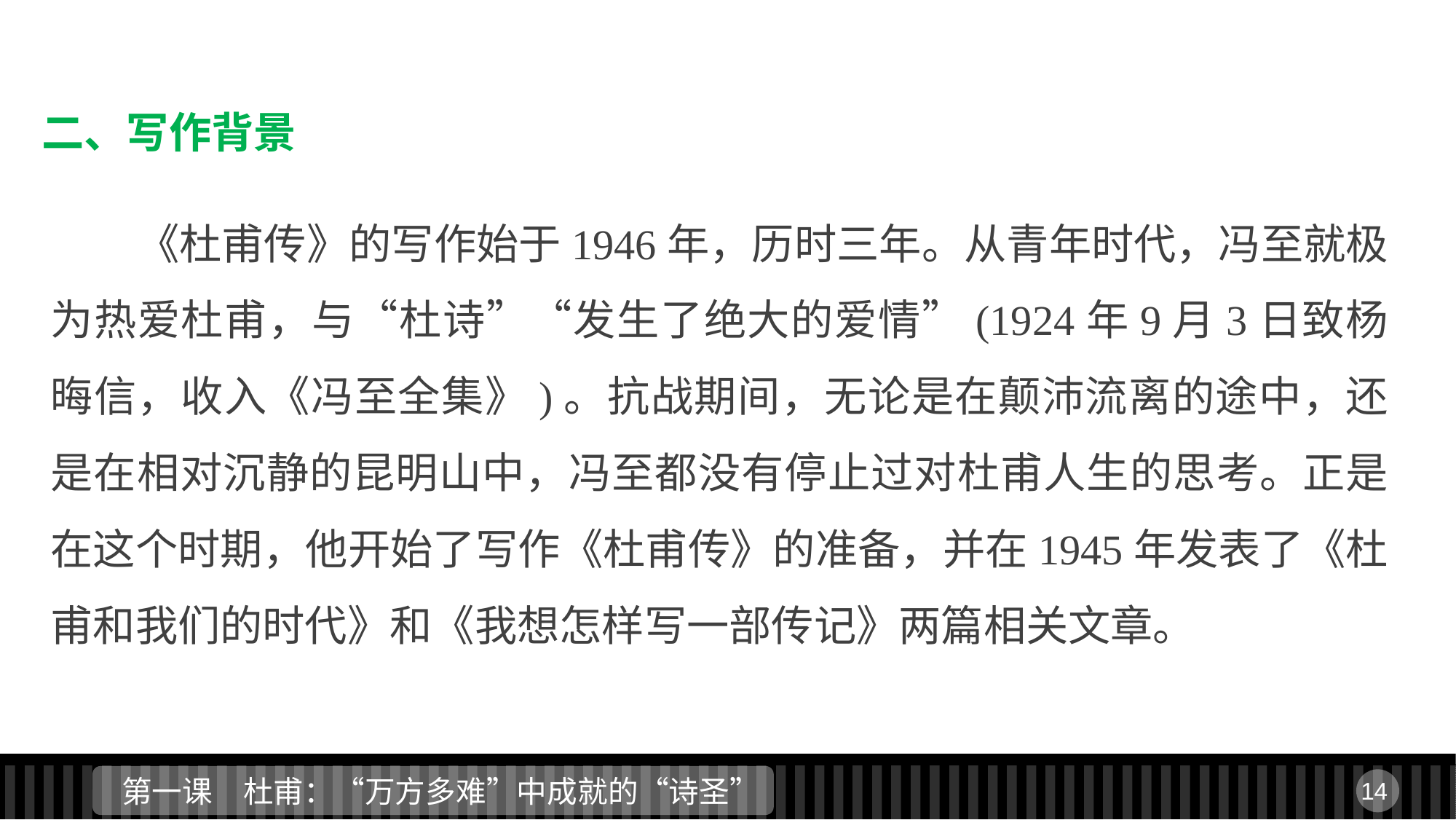

二、写作背景
        《杜甫传》的写作始于1946年，历时三年。从青年时代，冯至就极为热爱杜甫，与“杜诗”“发生了绝大的爱情”(1924年9月3日致杨晦信，收入《冯至全集》)。抗战期间，无论是在颠沛流离的途中，还是在相对沉静的昆明山中，冯至都没有停止过对杜甫人生的思考。正是在这个时期，他开始了写作《杜甫传》的准备，并在1945年发表了《杜甫和我们的时代》和《我想怎样写一部传记》两篇相关文章。